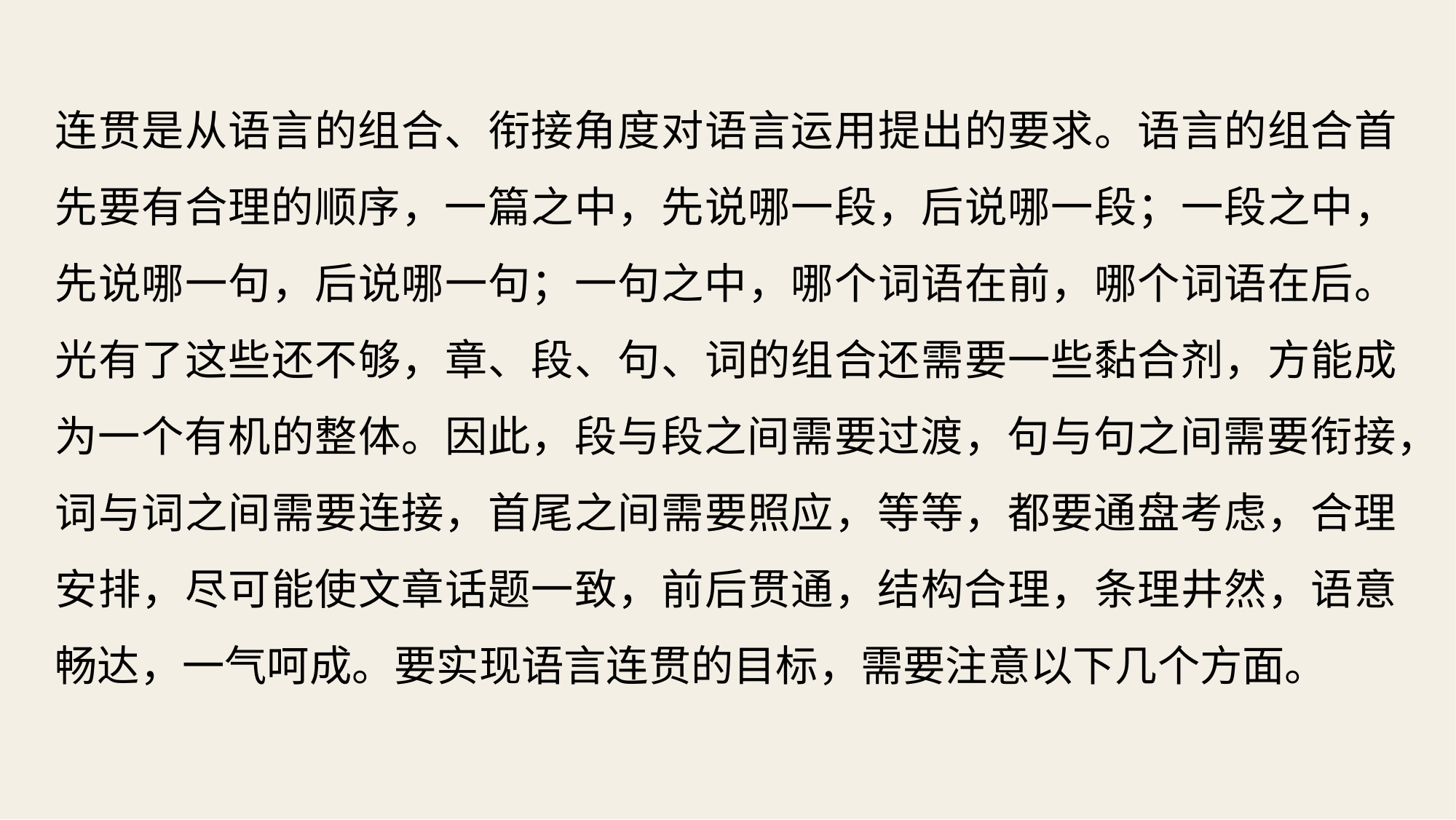

连贯是从语言的组合、衔接角度对语言运用提出的要求。语言的组合首先要有合理的顺序，一篇之中，先说哪一段，后说哪一段；一段之中，先说哪一句，后说哪一句；一句之中，哪个词语在前，哪个词语在后。光有了这些还不够，章、段、句、词的组合还需要一些黏合剂，方能成为一个有机的整体。因此，段与段之间需要过渡，句与句之间需要衔接，词与词之间需要连接，首尾之间需要照应，等等，都要通盘考虑，合理安排，尽可能使文章话题一致，前后贯通，结构合理，条理井然，语意畅达，一气呵成。要实现语言连贯的目标，需要注意以下几个方面。